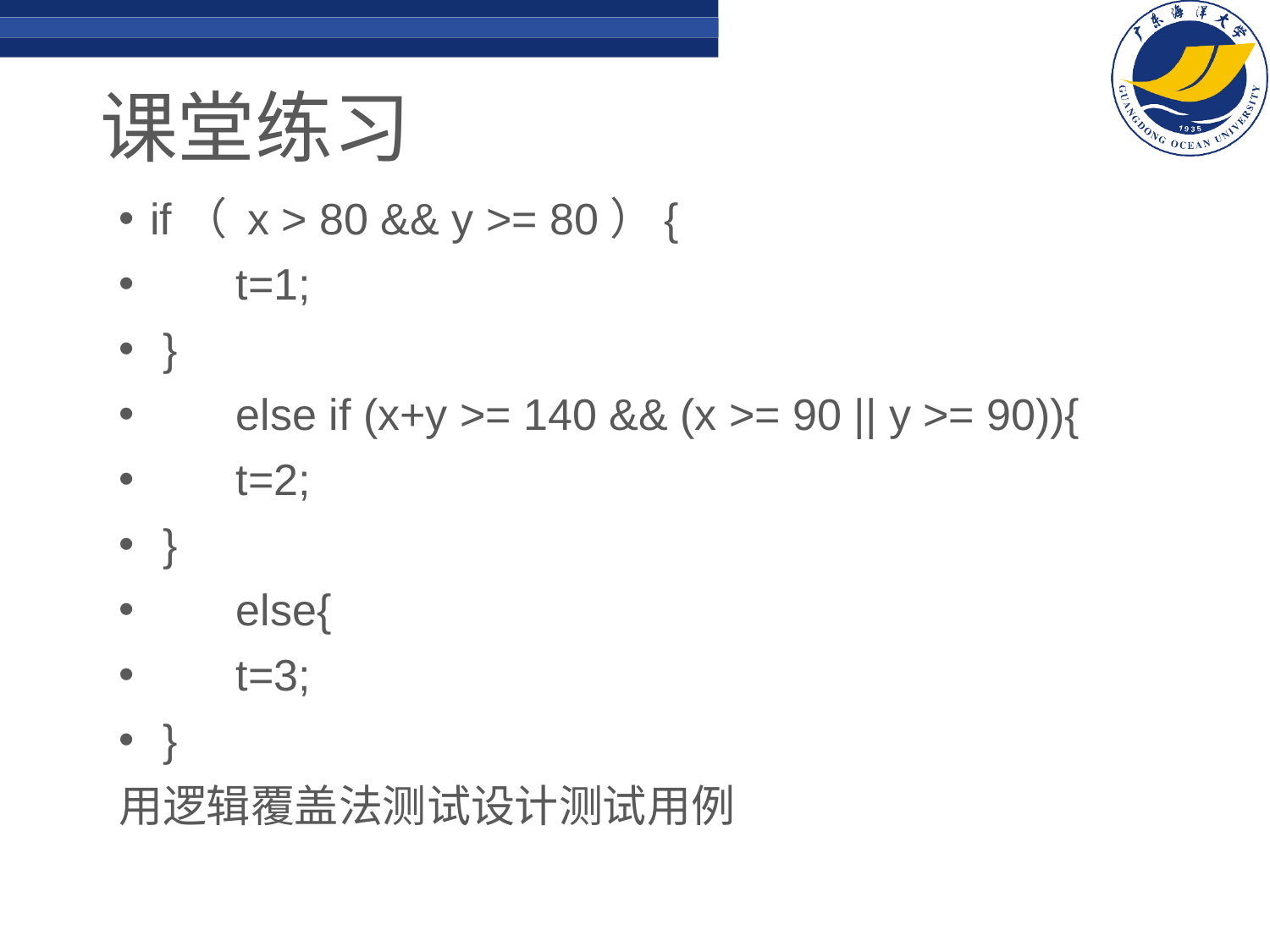

# 课堂练习
if（ x > 80 && y >= 80）{
       t=1;
 }
       else if (x+y >= 140 && (x >= 90 || y >= 90)){
       t=2;
 }
       else{
       t=3;
 }
用逻辑覆盖法测试设计测试用例
23